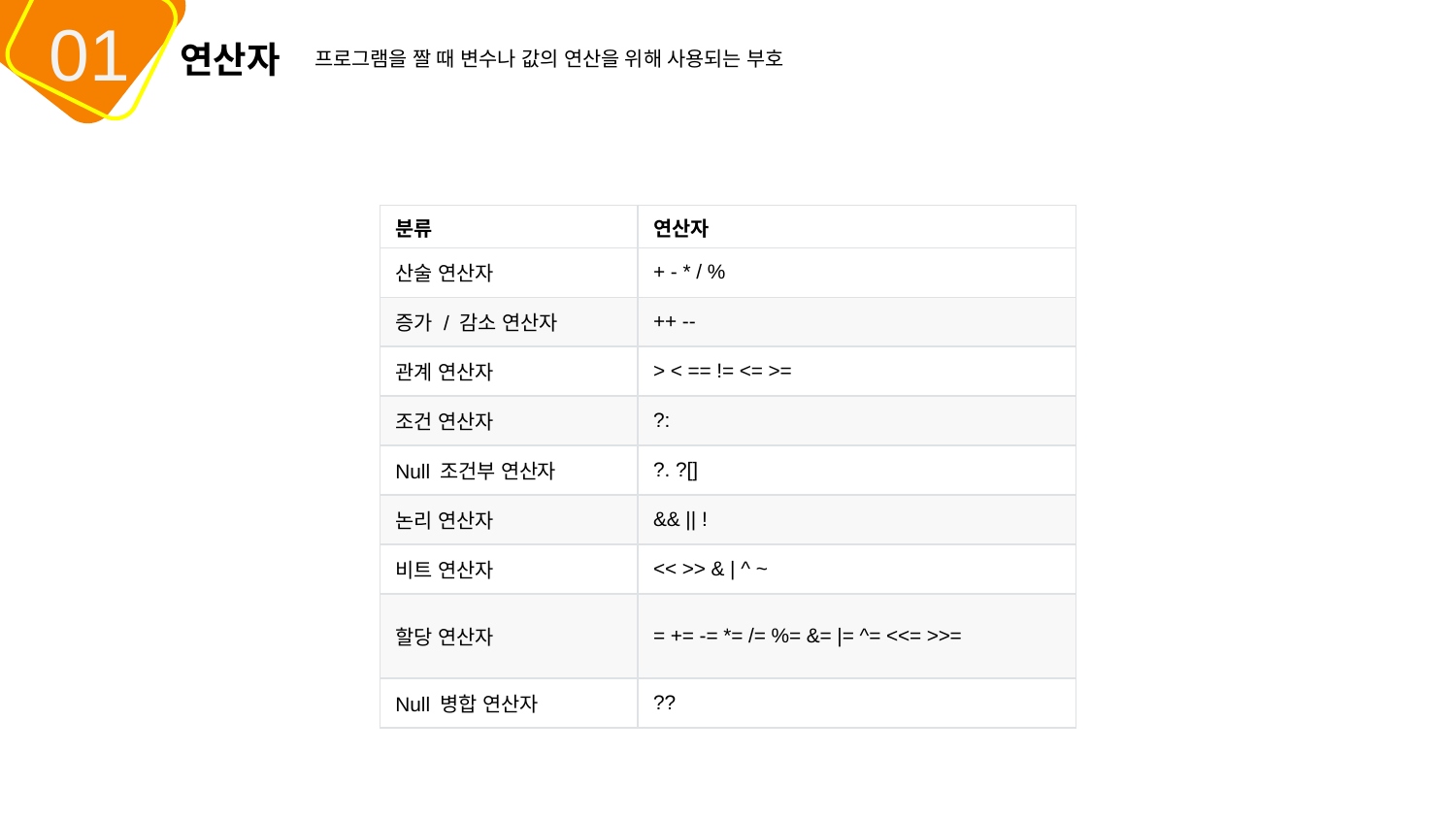

01
연산자
프로그램을 짤 때 변수나 값의 연산을 위해 사용되는 부호
| 분류 | 연산자 |
| --- | --- |
| 산술 연산자 | + - \* / % |
| 증가 / 감소 연산자 | ++ -- |
| 관계 연산자 | > < == != <= >= |
| 조건 연산자 | ?: |
| Null 조건부 연산자 | ?. ?[] |
| 논리 연산자 | && || ! |
| 비트 연산자 | << >> & | ^ ~ |
| 할당 연산자 | = += -= \*= /= %= &= |= ^= <<= >>= |
| Null 병합 연산자 | ?? |